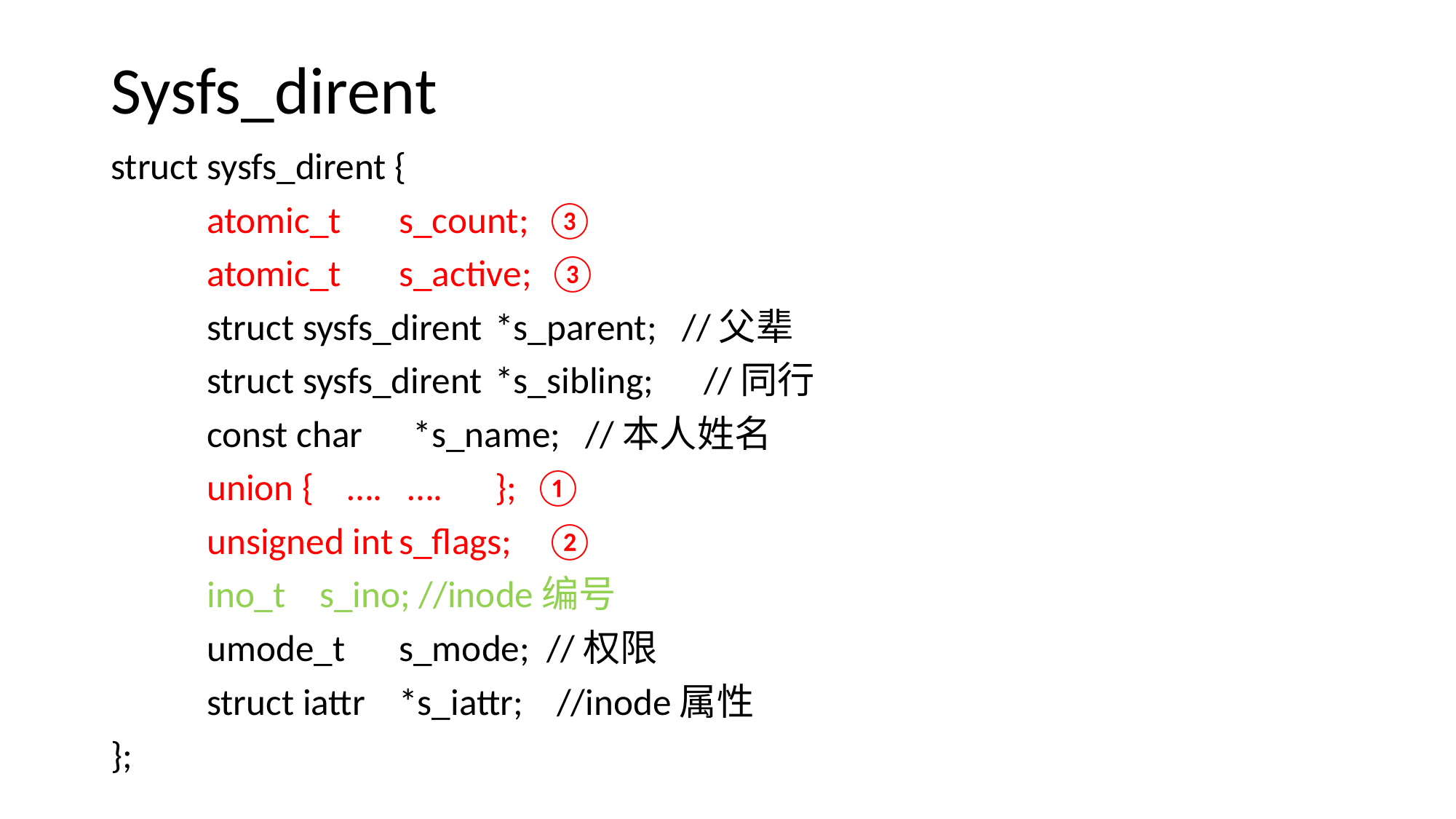

# Sysfs_dirent
struct sysfs_dirent {
	atomic_t	s_count;  ③
	atomic_t	s_active;  ③
	struct sysfs_dirent	*s_parent;   //父辈
	struct sysfs_dirent	*s_sibling;      //同行
	const char      *s_name;   //本人姓名
	union {    ….   ….	};  ①
	unsigned int	s_flags;    ②
	ino_t	  s_ino; //inode编号
	umode_t	s_mode;  //权限
	struct iattr	*s_iattr;    //inode属性
};